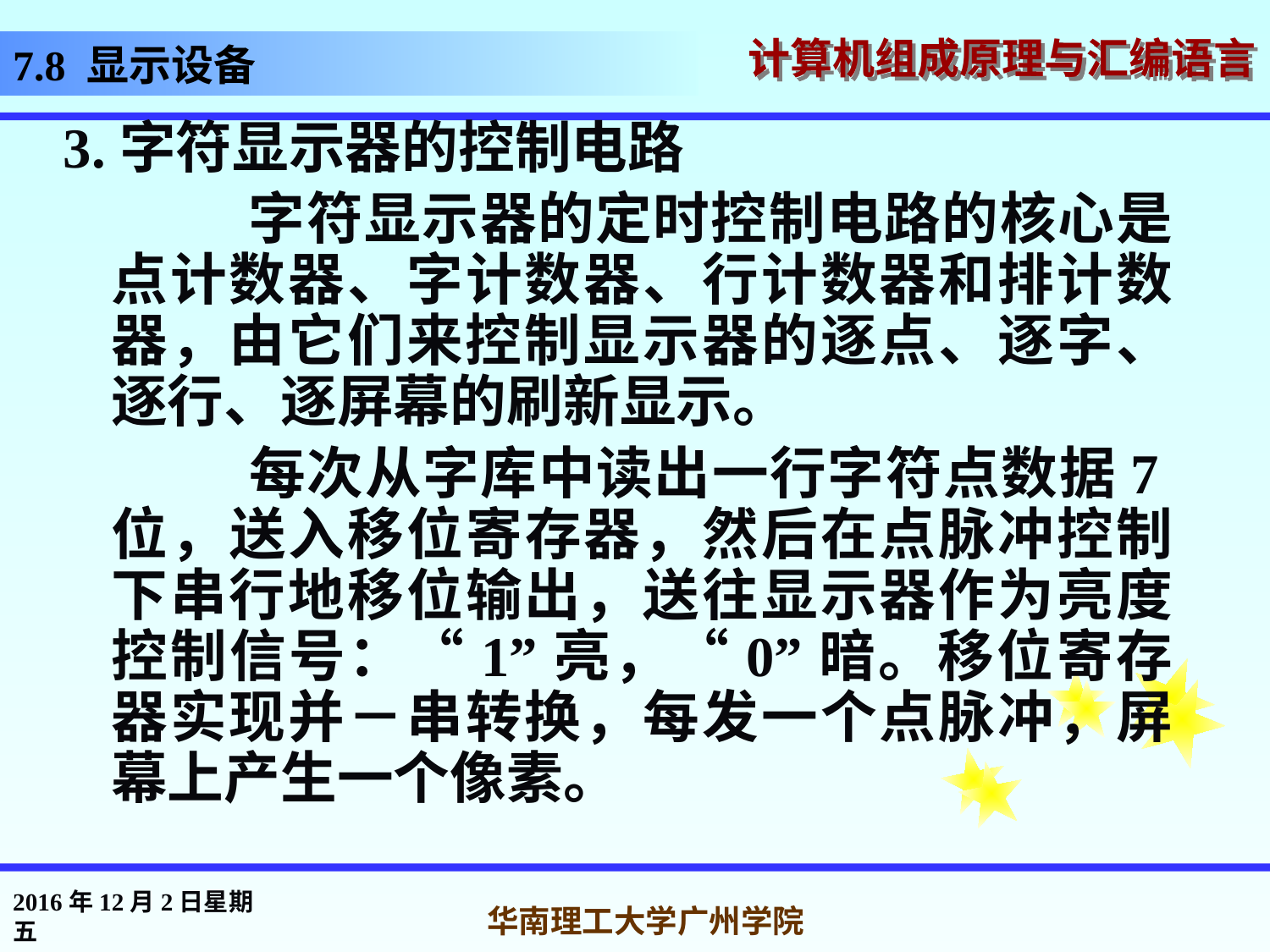

# 7.8 显示设备
3.字符显示器的控制电路
            字符显示器的定时控制电路的核心是点计数器、字计数器、行计数器和排计数器，由它们来控制显示器的逐点、逐字、逐行、逐屏幕的刷新显示。
            每次从字库中读出一行字符点数据7位，送入移位寄存器，然后在点脉冲控制下串行地移位输出，送往显示器作为亮度控制信号：“1”亮，“0”暗。移位寄存器实现并－串转换，每发一个点脉冲，屏幕上产生一个像素。
2016年12月2日星期五
华南理工大学广州学院